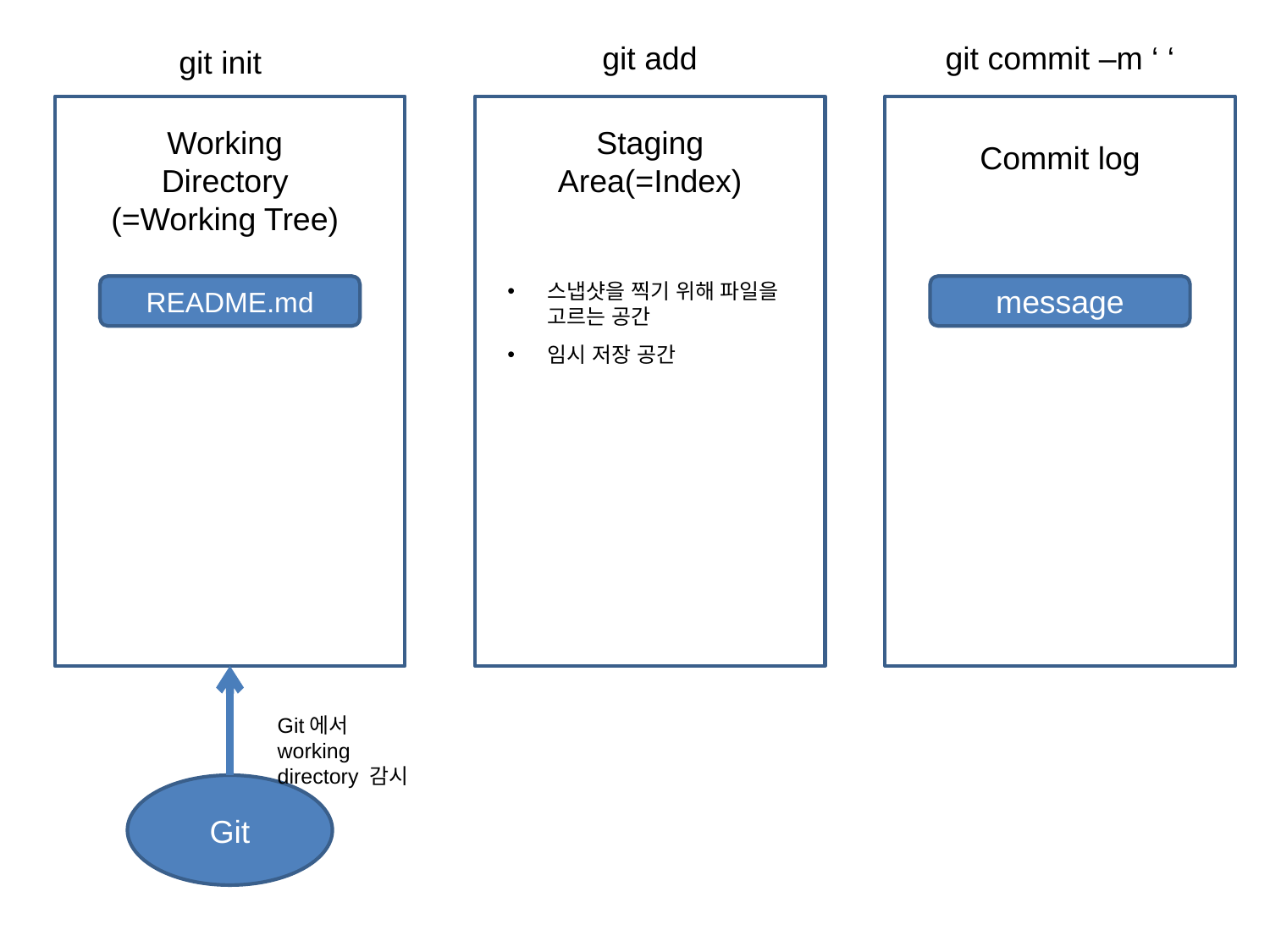

git add
git commit –m ‘ ‘
git init

Working
Directory
(=Working Tree)
README.md

Staging
Area(=Index)
스냅샷을 찍기 위해 파일을 고르는 공간
임시 저장 공간

Commit log
message
Git에서 working directory 감시
Git